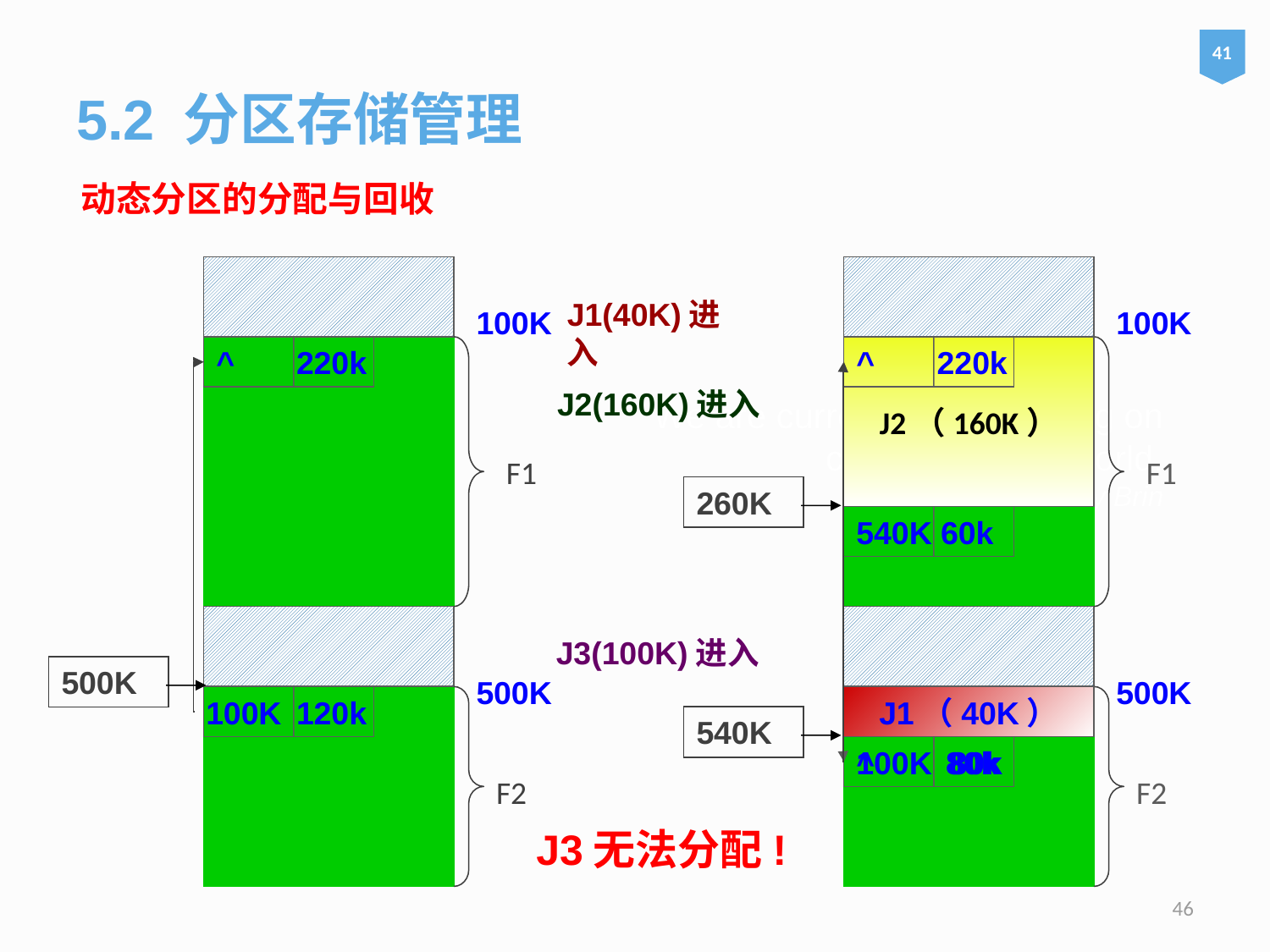

41
5.2 分区存储管理
动态分区的分配与回收

F1

F2
100K
500K

F1

F2
100K
500K
J1(40K)进入
         220k

^
J2（160K）
^       220k

100K  80k

# We are currently not planning on conquering the world. – Sergey Brin
J2(160K)进入
260K

540K 60k

^        80k

J3(100K)进入
500K

100K
         120k

J1（40K）
540K

J3无法分配!
46